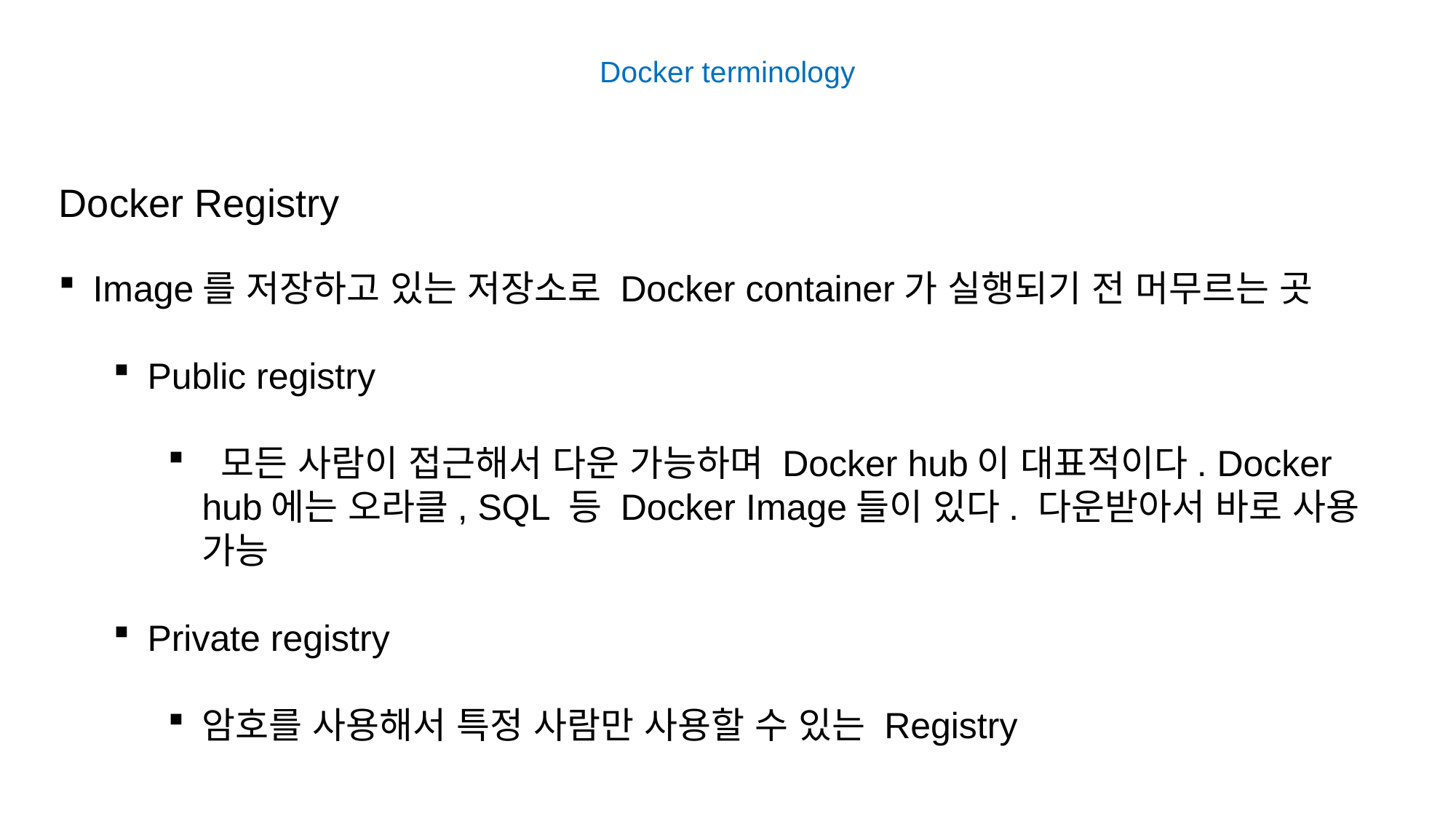

Docker terminology
Docker Registry

Image를 저장하고 있는 저장소로 Docker container가 실행되기 전 머무르는 곳

Public registry

 모든 사람이 접근해서 다운 가능하며 Docker hub이 대표적이다. Docker hub에는 오라클, SQL 등 Docker Image들이 있다. 다운받아서 바로 사용 가능

Private registry

암호를 사용해서 특정 사람만 사용할 수 있는 Registry